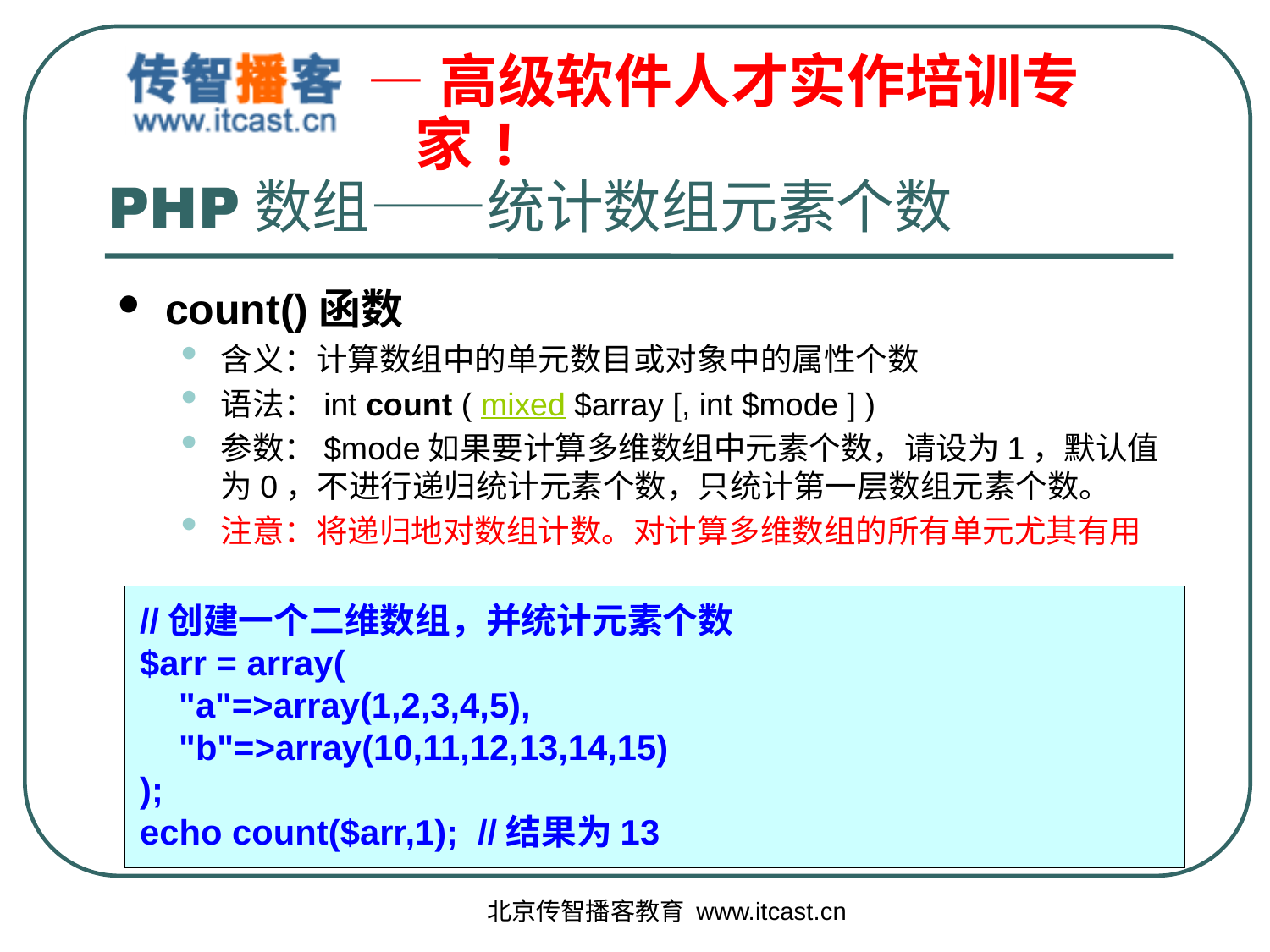

# PHP数组——统计数组元素个数
count()函数
含义：计算数组中的单元数目或对象中的属性个数
语法：int count ( mixed $array [, int $mode ] )
参数：$mode如果要计算多维数组中元素个数，请设为1，默认值为0，不进行递归统计元素个数，只统计第一层数组元素个数。
注意：将递归地对数组计数。对计算多维数组的所有单元尤其有用
//创建一个二维数组，并统计元素个数
$arr = array(
    "a"=>array(1,2,3,4,5),
    "b"=>array(10,11,12,13,14,15)
);
echo count($arr,1);  //结果为13